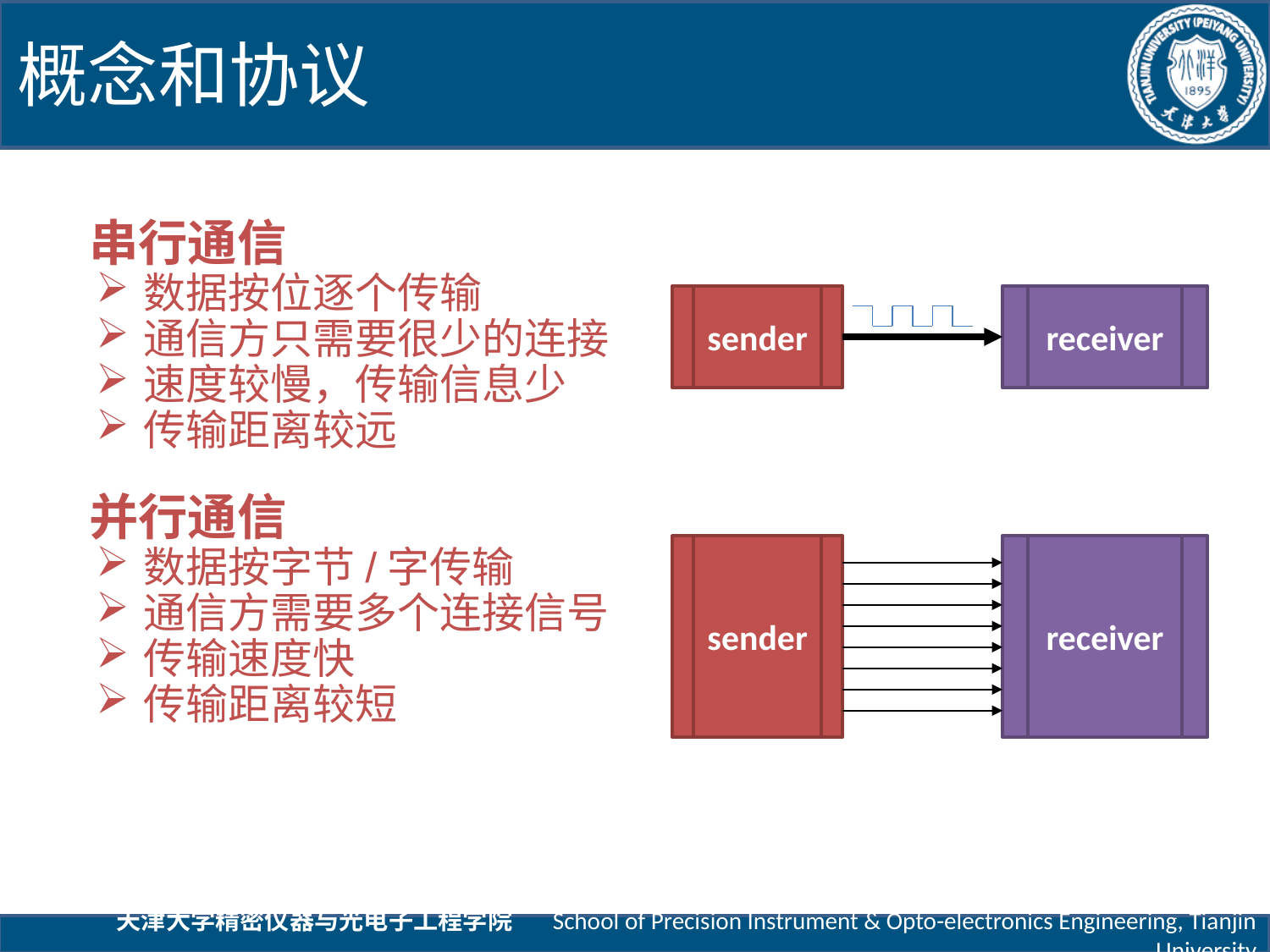

概念和协议
    串行通信
数据按位逐个传输
通信方只需要很少的连接
速度较慢，传输信息少
传输距离较远

    并行通信
数据按字节/字传输
通信方需要多个连接信号
传输速度快
传输距离较短

sender
receiver

sender
receiver